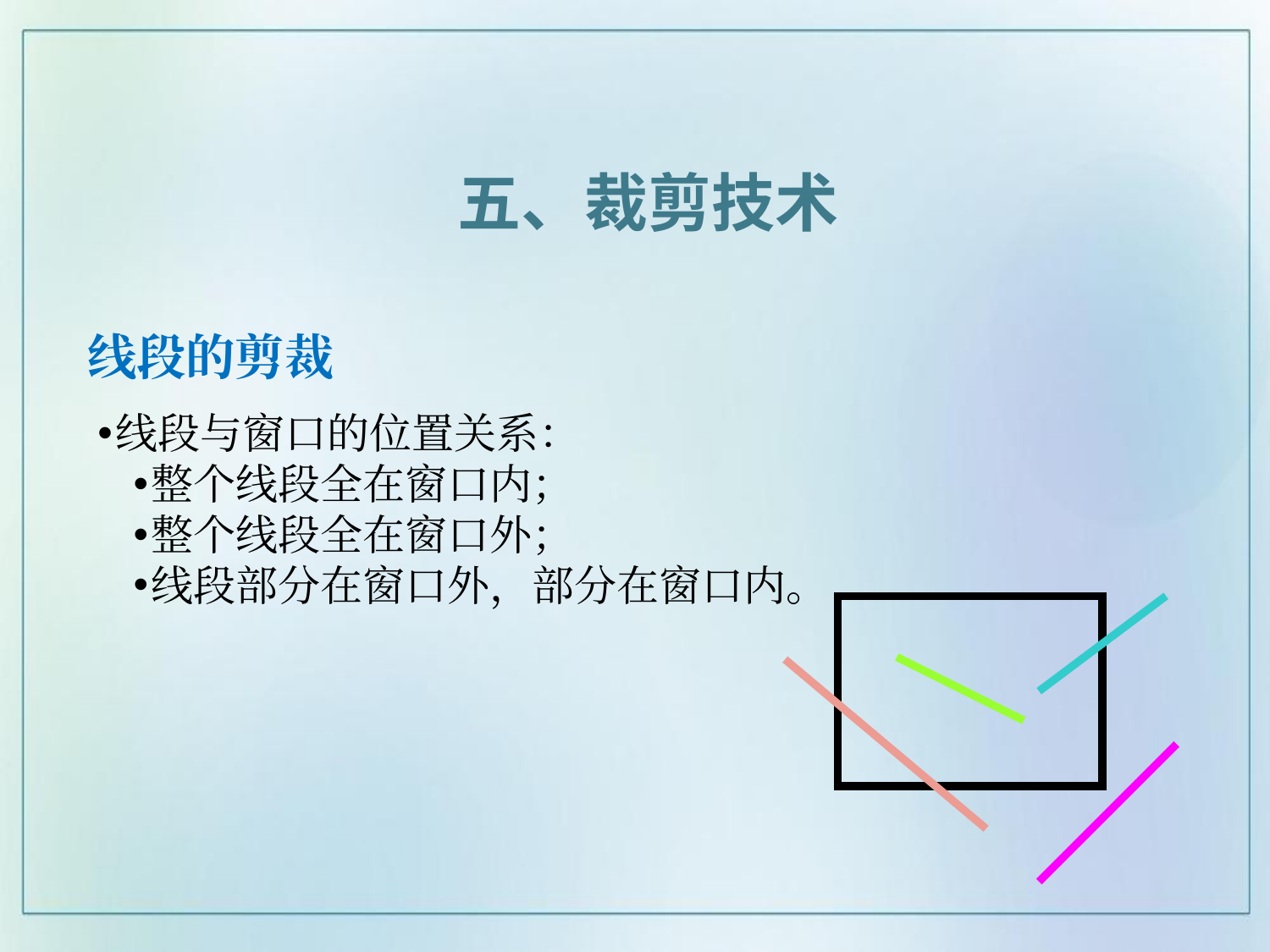

五、裁剪技术
# 线段的剪裁
线段与窗口的位置关系：
整个线段全在窗口内；
整个线段全在窗口外；
线段部分在窗口外，部分在窗口内。